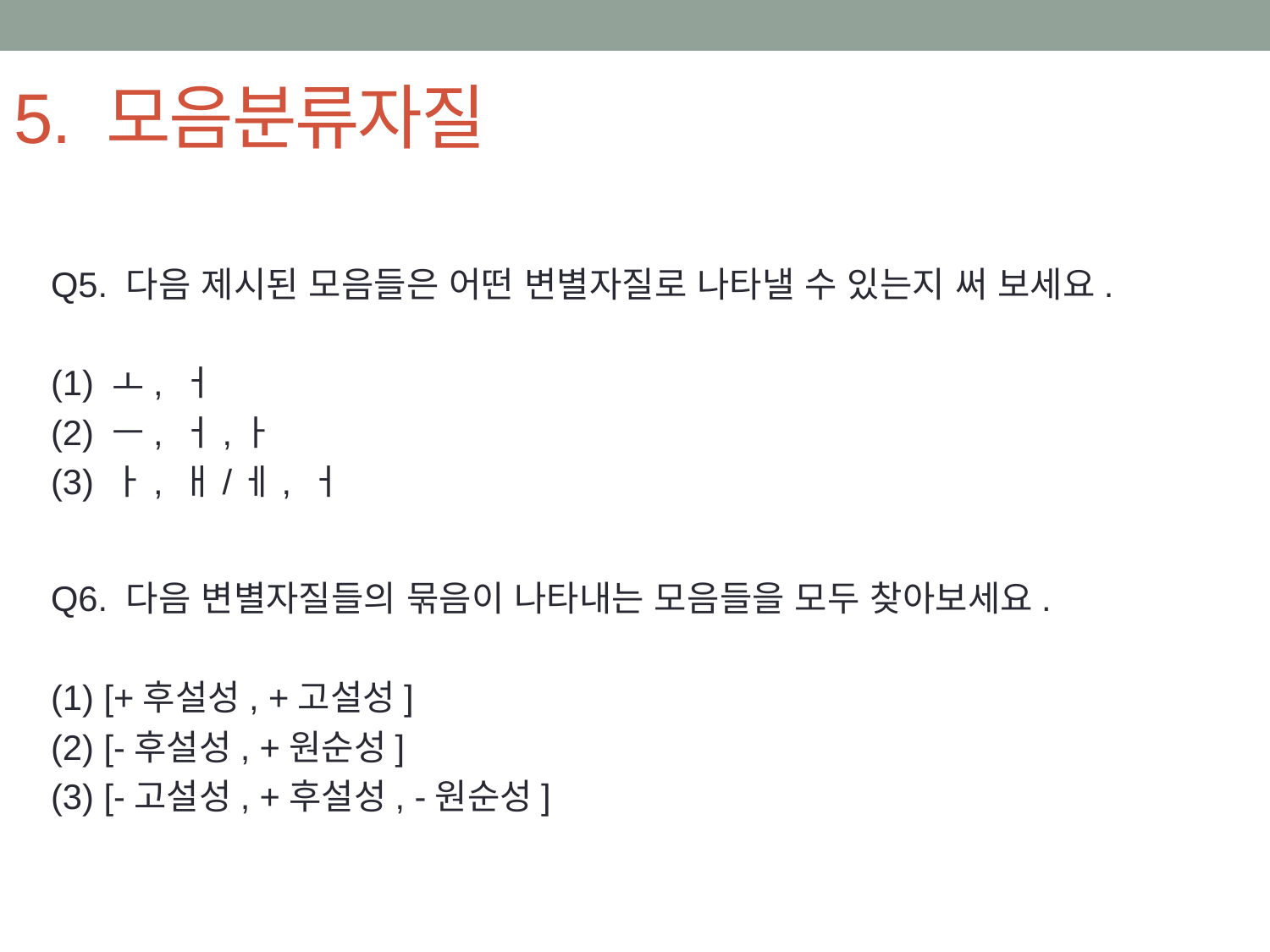

# 5. 모음분류자질

Q5. 다음 제시된 모음들은 어떤 변별자질로 나타낼 수 있는지 써 보세요.

(1) ㅗ, ㅓ
(2) ㅡ, ㅓ,ㅏ
(3) ㅏ, ㅐ/ㅔ, ㅓ

Q6. 다음 변별자질들의 묶음이 나타내는 모음들을 모두 찾아보세요.

(1) [+후설성, +고설성]
(2) [-후설성, +원순성]
(3) [-고설성, +후설성, -원순성]